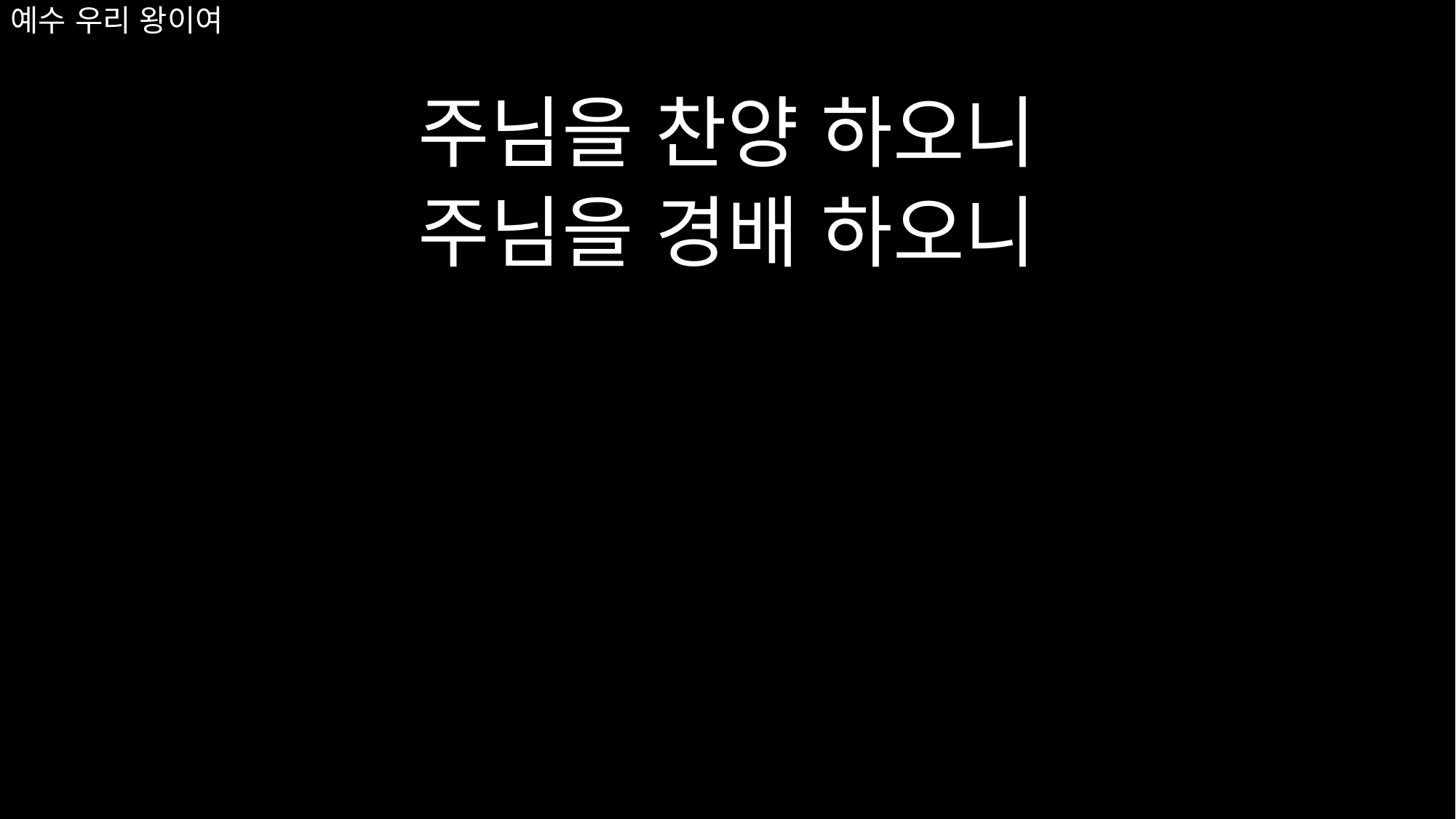

# 예수 우리 왕이여
주님을 찬양 하오니
주님을 경배 하오니